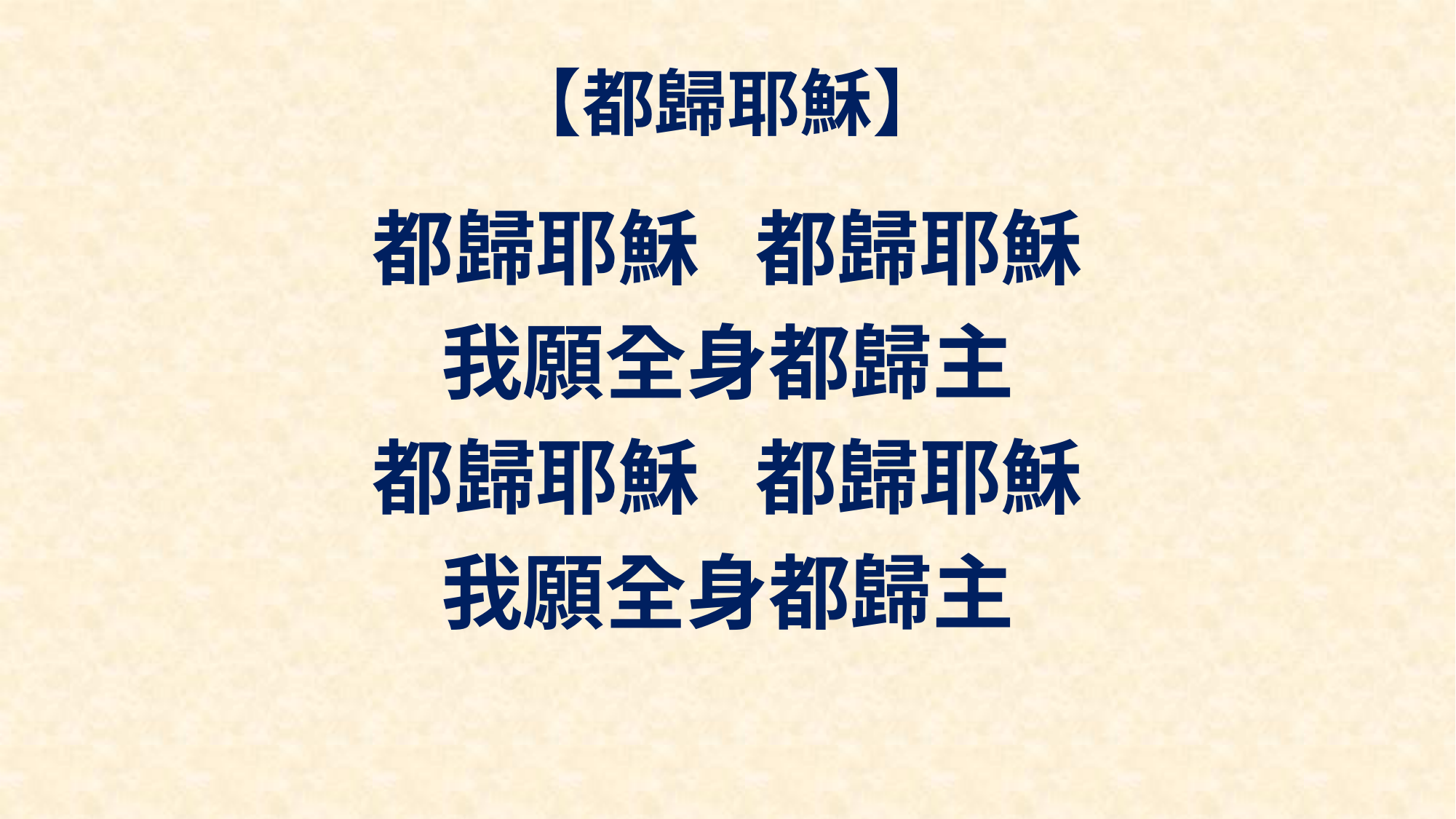

# 【都歸耶穌】
都歸耶穌   都歸耶穌
我願全身都歸主
都歸耶穌   都歸耶穌
我願全身都歸主